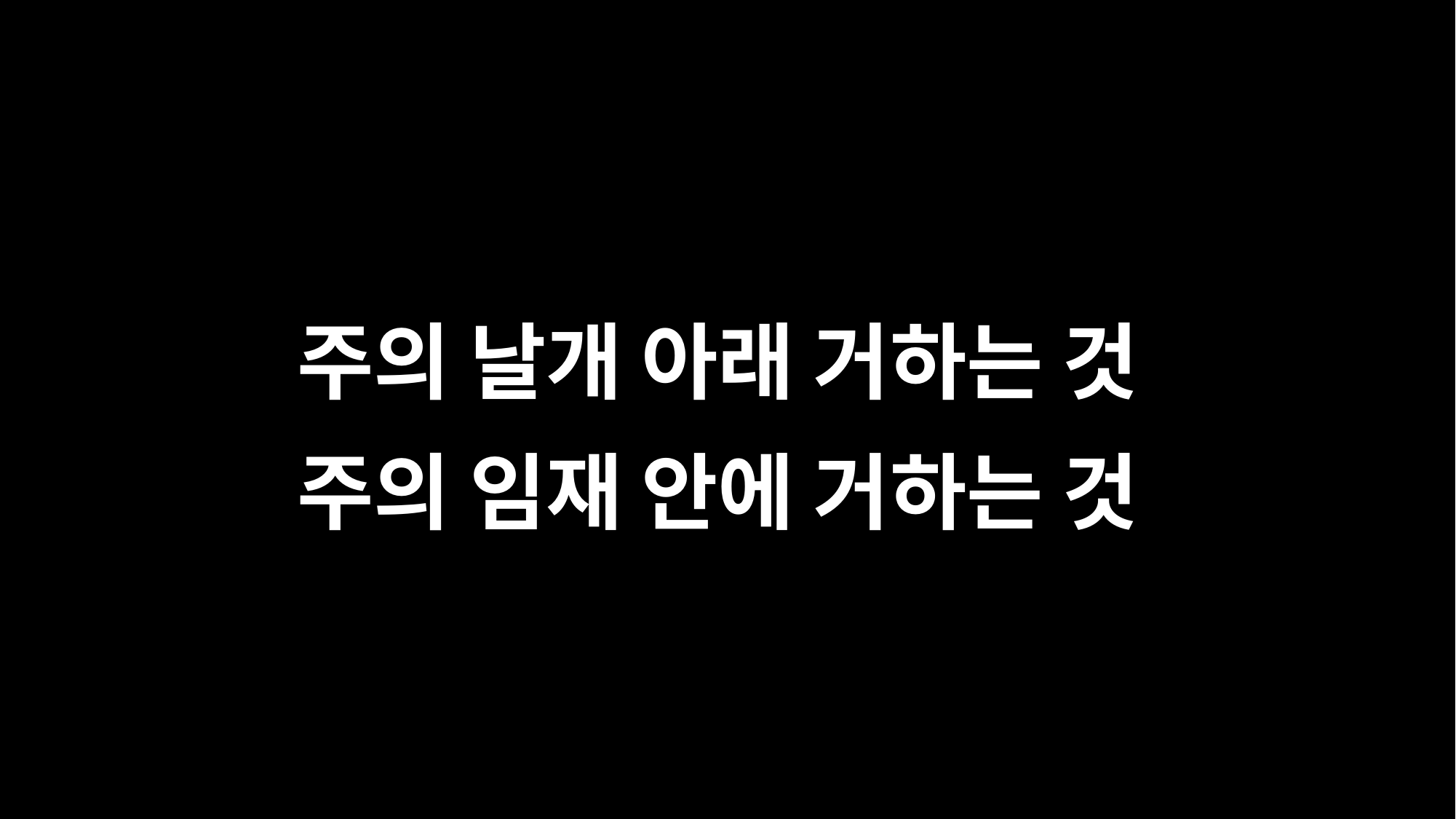

주의 날개 아래 거하는 것
주의 임재 안에 거하는 것